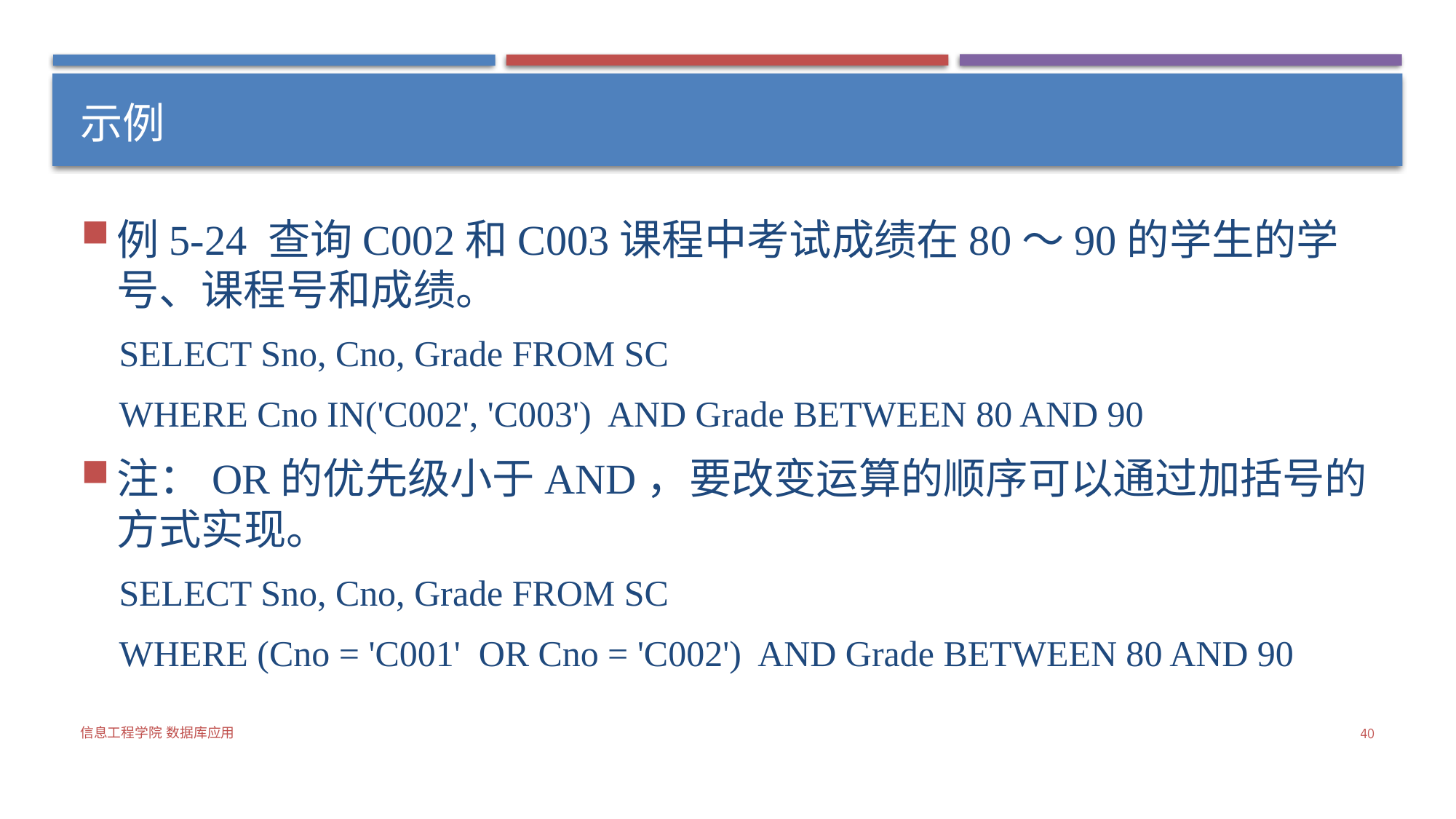

# 示例
例5-24 查询C002和C003课程中考试成绩在80～90的学生的学号、课程号和成绩。
SELECT Sno, Cno, Grade FROM SC
WHERE Cno IN('C002', 'C003')  AND Grade BETWEEN 80 AND 90
注：OR的优先级小于AND，要改变运算的顺序可以通过加括号的方式实现。
SELECT Sno, Cno, Grade FROM SC
WHERE (Cno = 'C001'  OR Cno = 'C002')  AND Grade BETWEEN 80 AND 90
信息工程学院 数据库应用
40